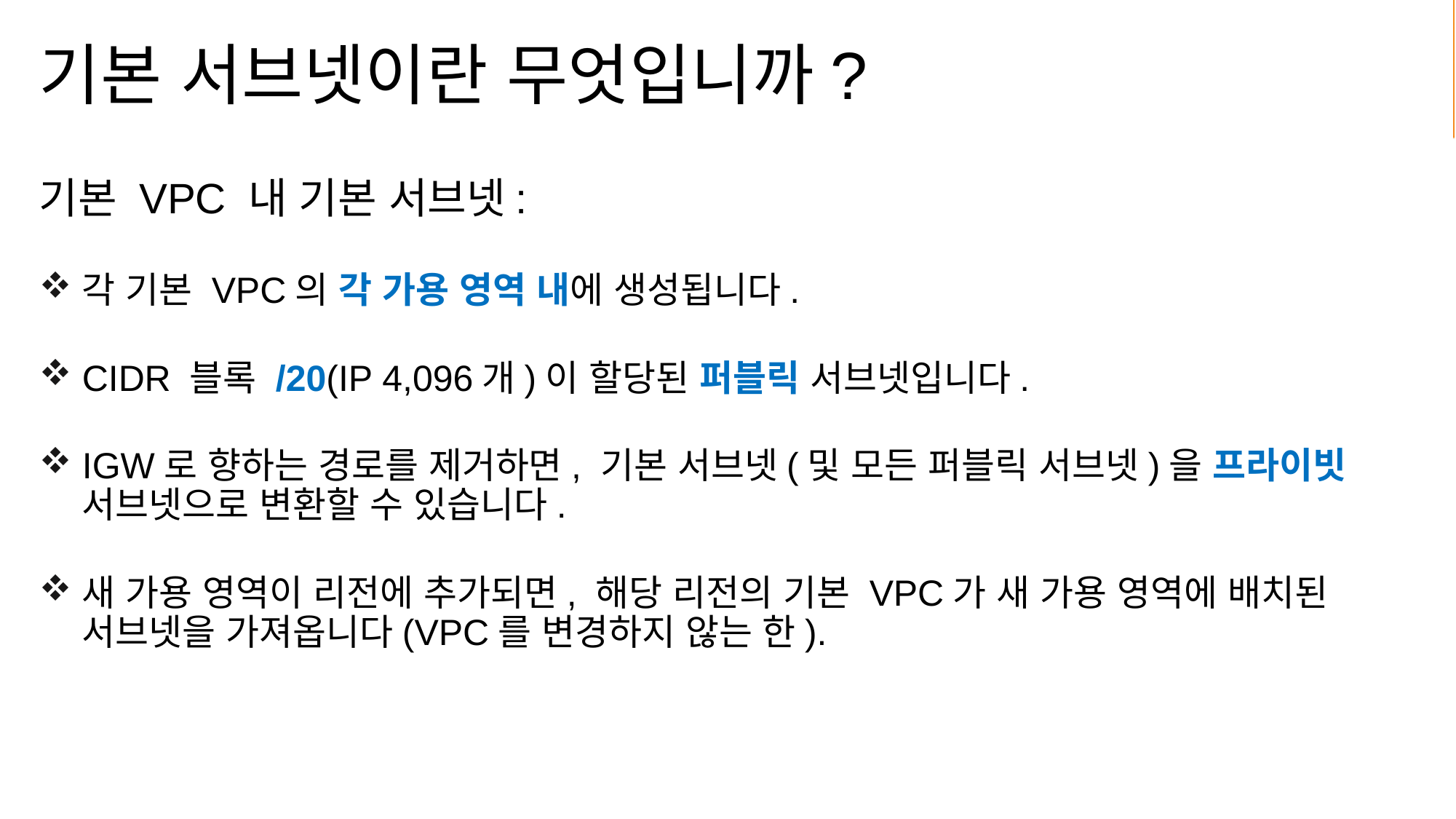

# 기본 서브넷이란 무엇입니까?
기본 VPC 내 기본 서브넷:
각 기본 VPC의 각 가용 영역 내에 생성됩니다.
CIDR 블록 /20(IP 4,096개)이 할당된 퍼블릭 서브넷입니다.
IGW로 향하는 경로를 제거하면, 기본 서브넷(및 모든 퍼블릭 서브넷)을 프라이빗 서브넷으로 변환할 수 있습니다.
새 가용 영역이 리전에 추가되면, 해당 리전의 기본 VPC가 새 가용 영역에 배치된 서브넷을 가져옵니다(VPC를 변경하지 않는 한).